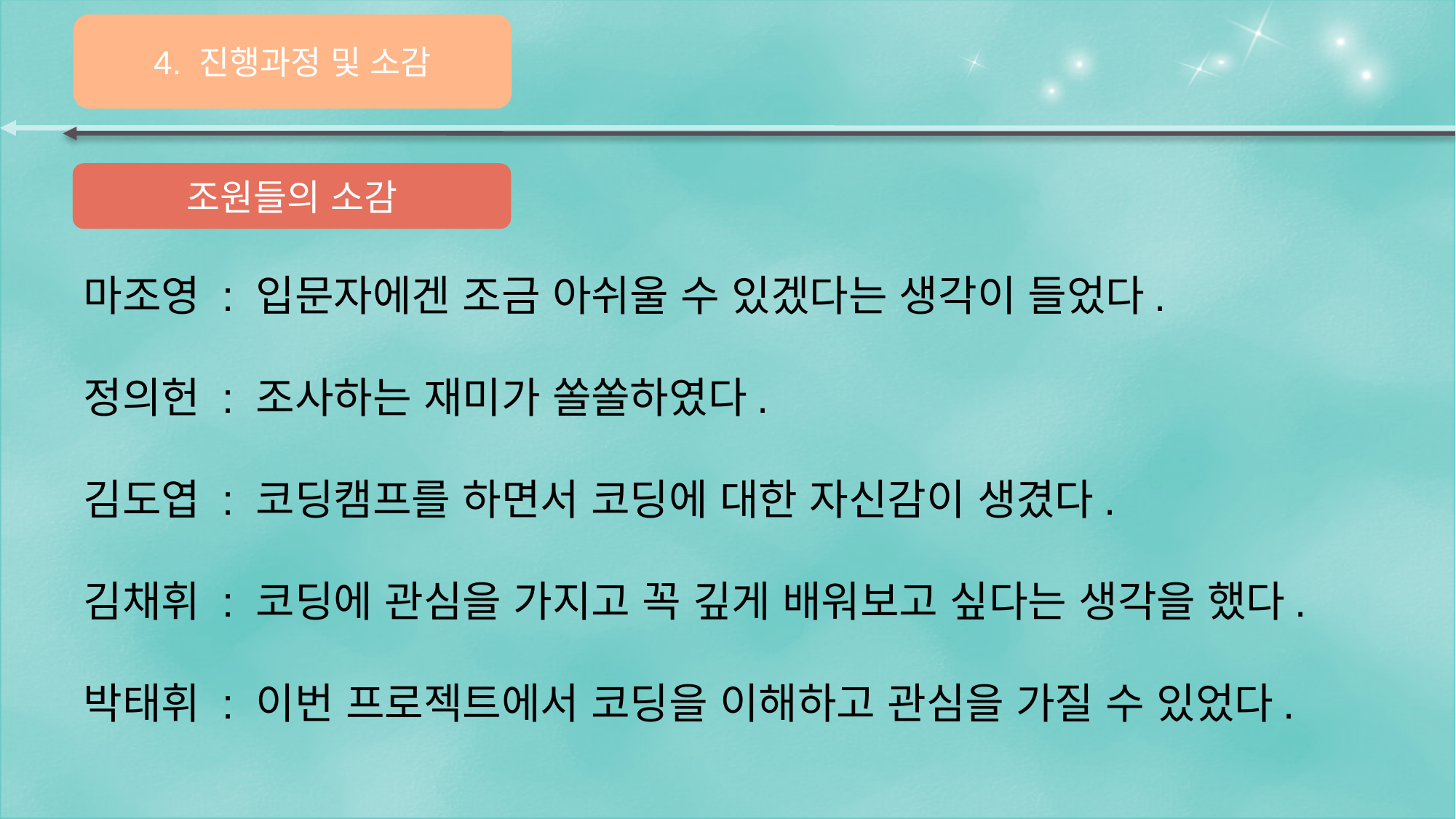

4. 진행과정 및 소감
조원들의 소감
마조영 : 입문자에겐 조금 아쉬울 수 있겠다는 생각이 들었다.

정의헌 : 조사하는 재미가 쏠쏠하였다.

김도엽 : 코딩캠프를 하면서 코딩에 대한 자신감이 생겼다.

김채휘 : 코딩에 관심을 가지고 꼭 깊게 배워보고 싶다는 생각을 했다.

박태휘 : 이번 프로젝트에서 코딩을 이해하고 관심을 가질 수 있었다.